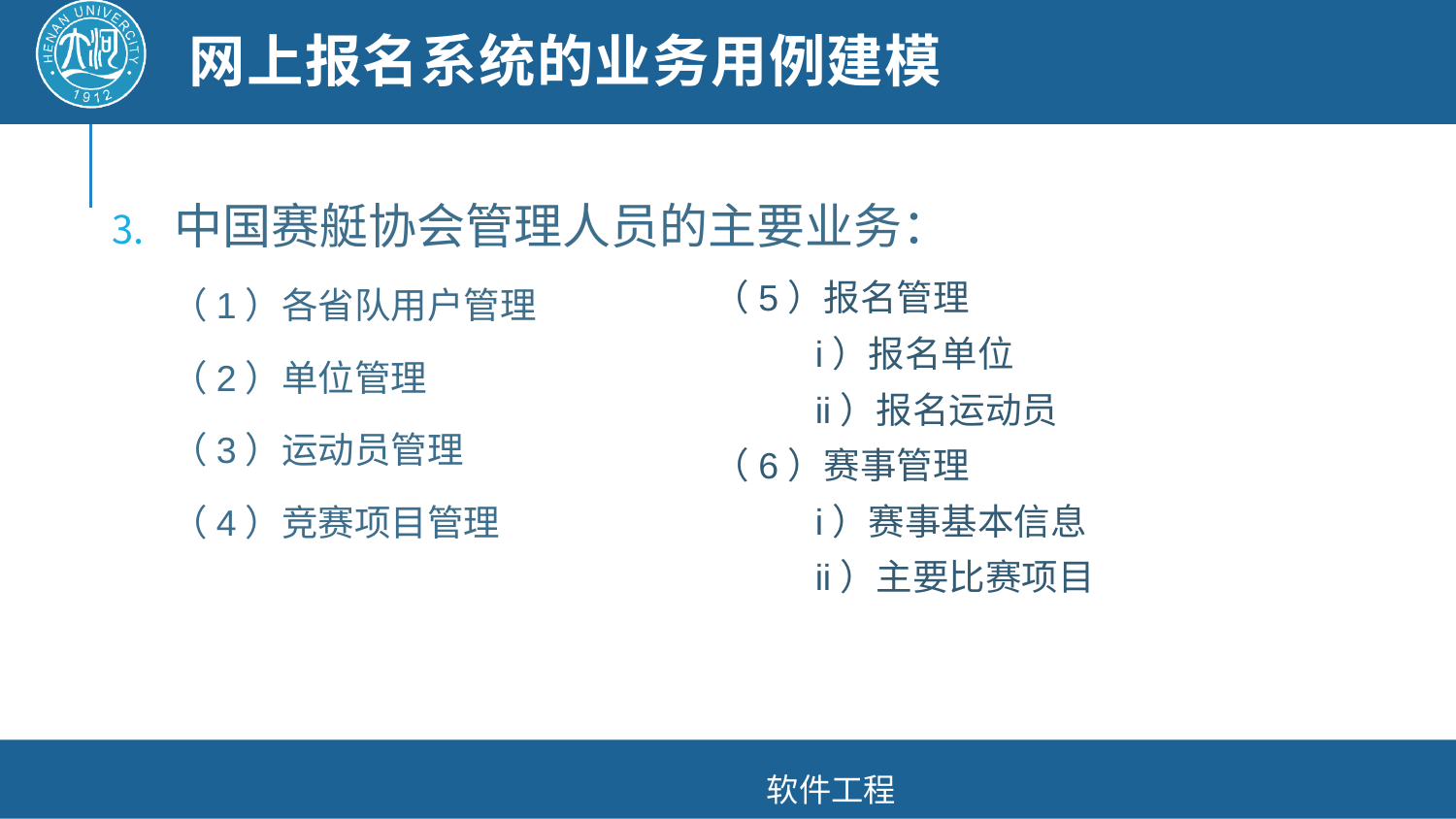

# 网上报名系统的业务用例建模
中国赛艇协会管理人员的主要业务：
（1）各省队用户管理
（2）单位管理
（3）运动员管理
（4）竞赛项目管理
（5）报名管理
          i）报名单位
          ii）报名运动员
（6）赛事管理
          i）赛事基本信息
          ii）主要比赛项目

软件工程
82